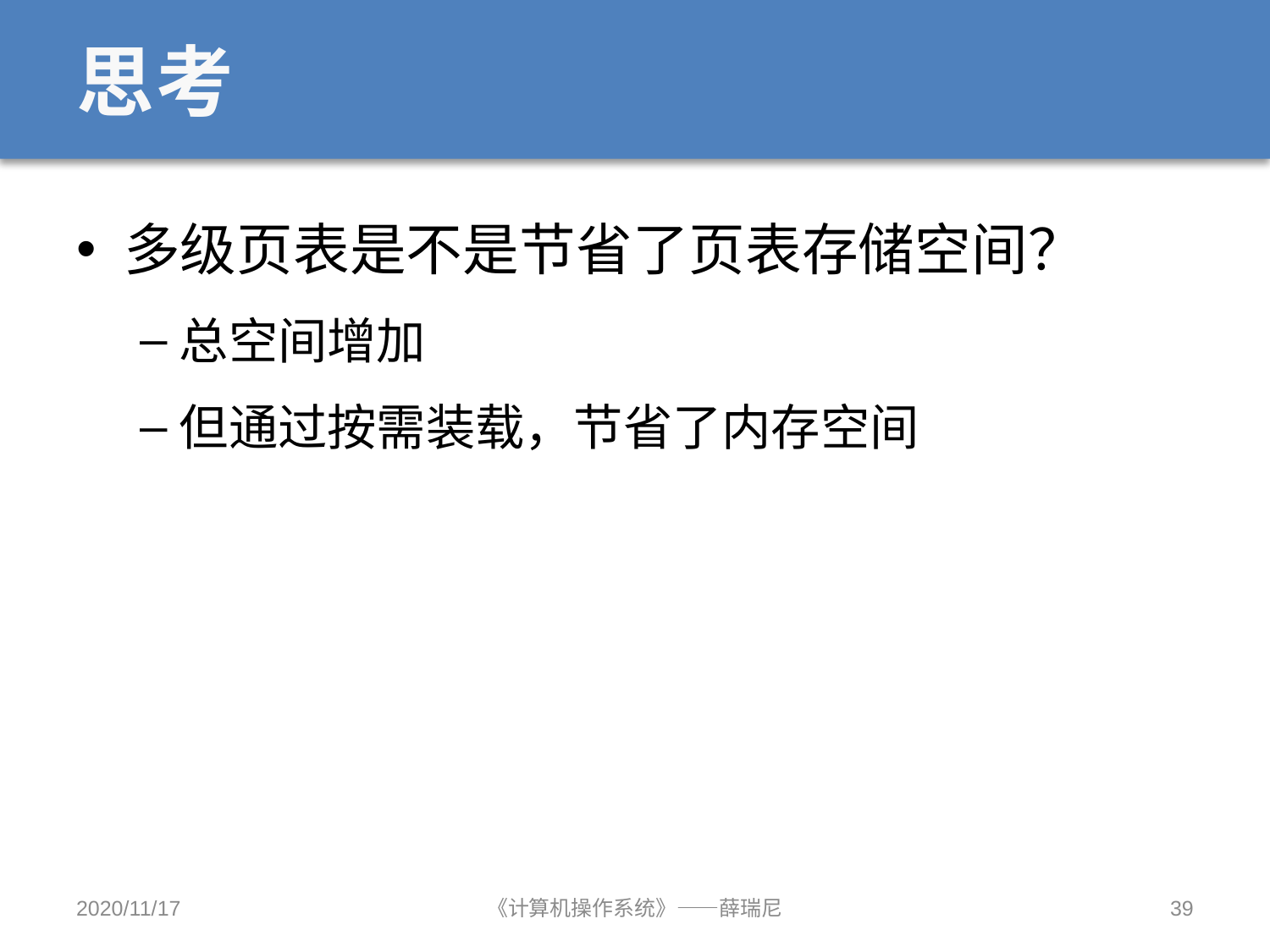

# 思考
多级页表是不是节省了页表存储空间？
总空间增加
但通过按需装载，节省了内存空间
2020/11/17
《计算机操作系统》——薛瑞尼
39